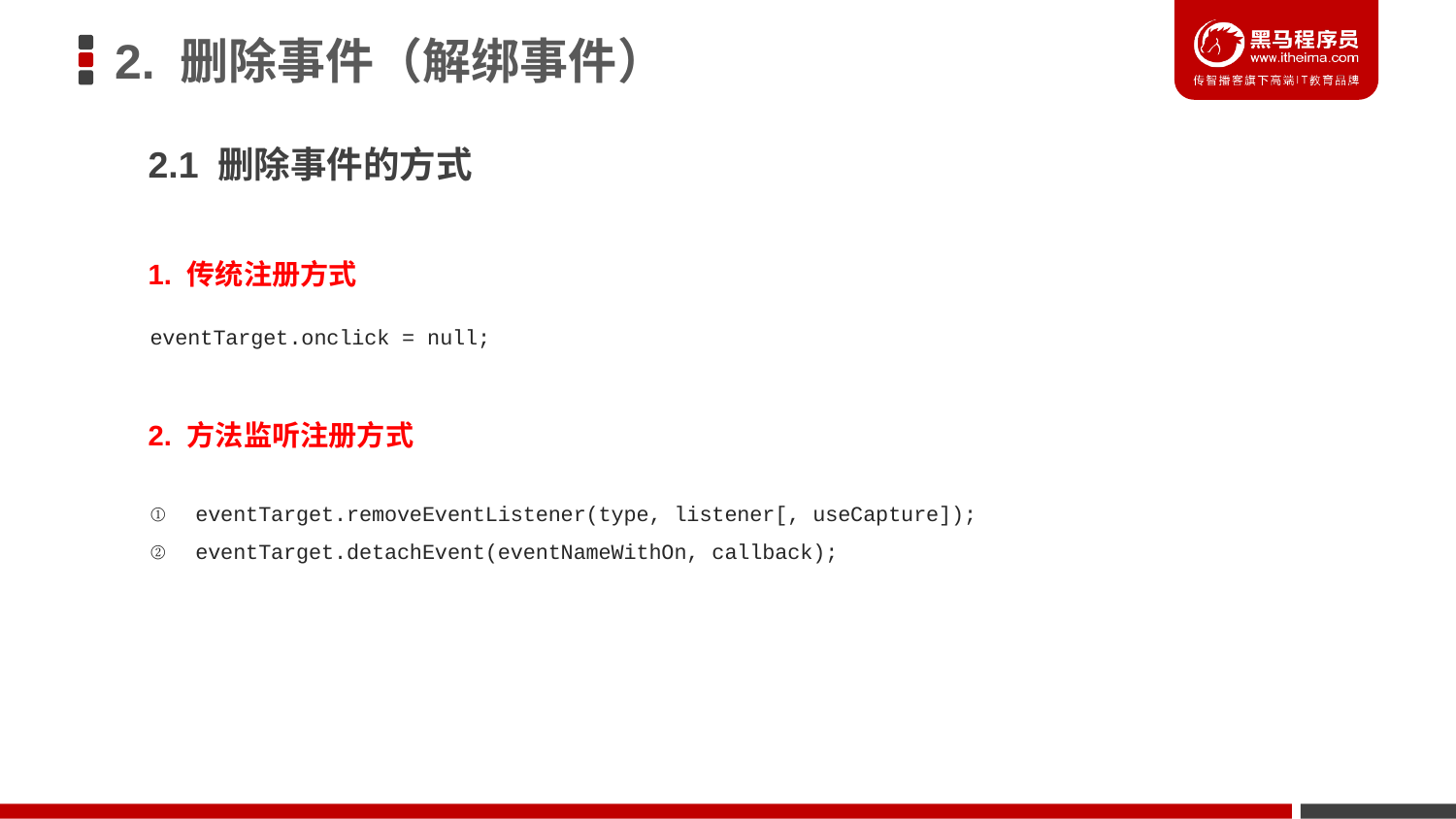

# 2. 删除事件（解绑事件）
2.1 删除事件的方式
1. 传统注册方式
eventTarget.onclick = null;
2. 方法监听注册方式
eventTarget.removeEventListener(type, listener[, useCapture]);
eventTarget.detachEvent(eventNameWithOn, callback);